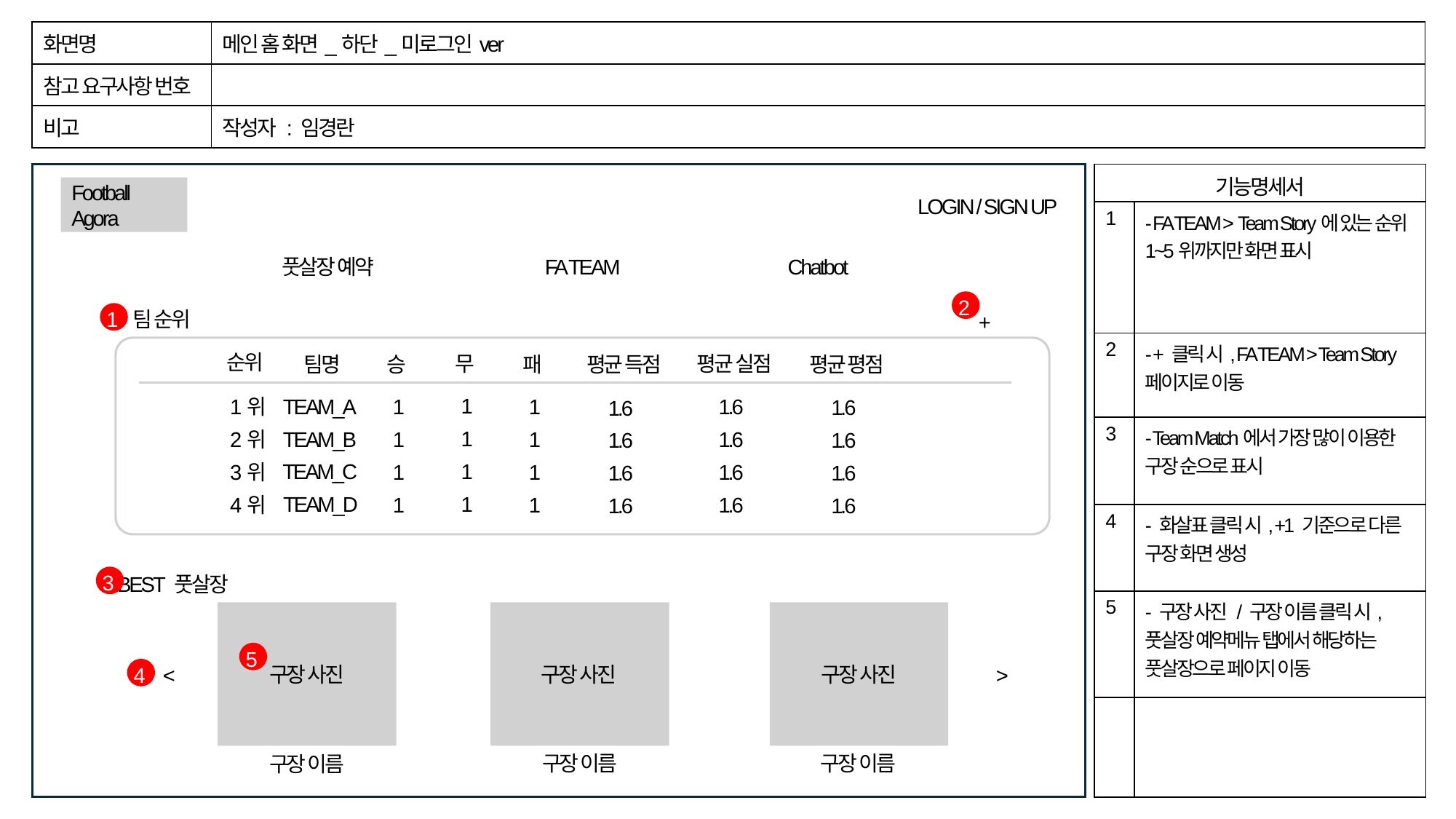

| 화면명 | 메인 홈 화면\_하단\_미로그인ver |
| --- | --- |
| 참고 요구사항 번호 |  |
| 비고 | 작성자 : 임경란 |
글씨
글씨
| 기능명세서 |  |
| --- | --- |
| 1 | - FA TEAM > Team Story에 있는 순위 1~5위까지만 화면 표시 |
| 2 | - + 클릭 시, FA TEAM > Team Story 페이지로 이동 |
| 3 | - Team Match에서 가장 많이 이용한 구장 순으로 표시 |
| 4 | - 화살표 클릭 시, +1 기준으로 다른 구장 화면 생성 |
| 5 | - 구장 사진 / 구장 이름 클릭 시, 풋살장 예약메뉴 탭에서 해당하는 풋살장으로 페이지 이동 |
|  |  |

Football Agora
LOGIN / SIGN UP
FA TEAM
풋살장 예약
Chatbot
2

1

팀 순위
+

순위
평균 실점
무
팀명
패
평균 평점
평균 득점
승
1
TEAM_A
1위
1
1.6
1
1.6
1.6
1
TEAM_B
2위
1
1.6
1
1.6
1.6
1
TEAM_C
3위
1
1.6
1
1.6
1.6
1
TEAM_D
4위
1
1.6
1
1.6
1.6
3

BEST 풋살장

5

구장 사진
구장 사진
구장 사진
4

<
>
구장 이름
구장 이름
구장 이름